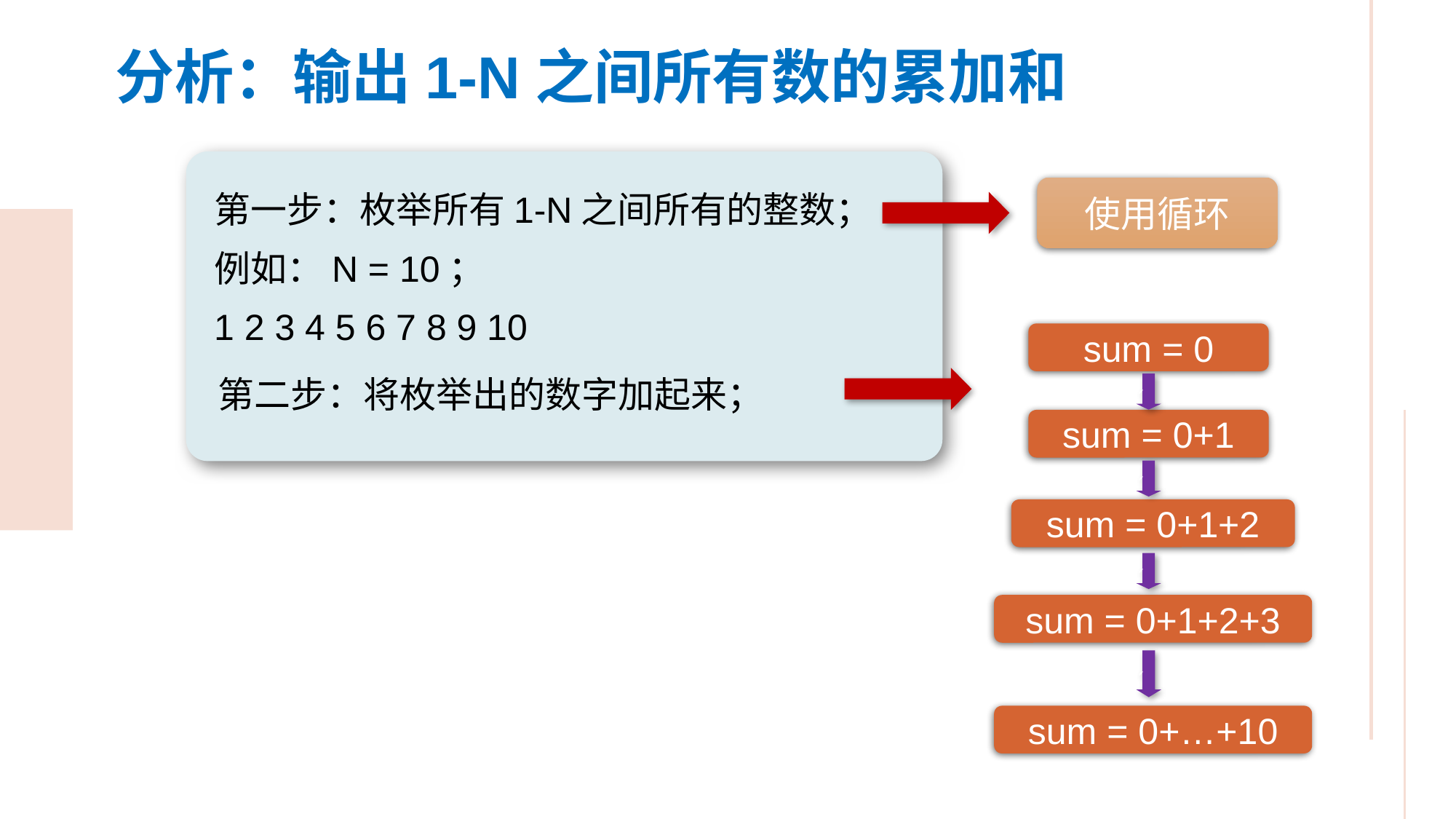

分析：输出1-N之间所有数的累加和

使用循环
第一步：枚举所有1-N之间所有的整数；
例如：N = 10；
1 2 3 4 5 6 7 8 9 10

sum = 0
第二步：将枚举出的数字加起来；

`
sum = 0+1
`
sum = 0+1+2
`
sum = 0+1+2+3
`
sum = 0+…+10